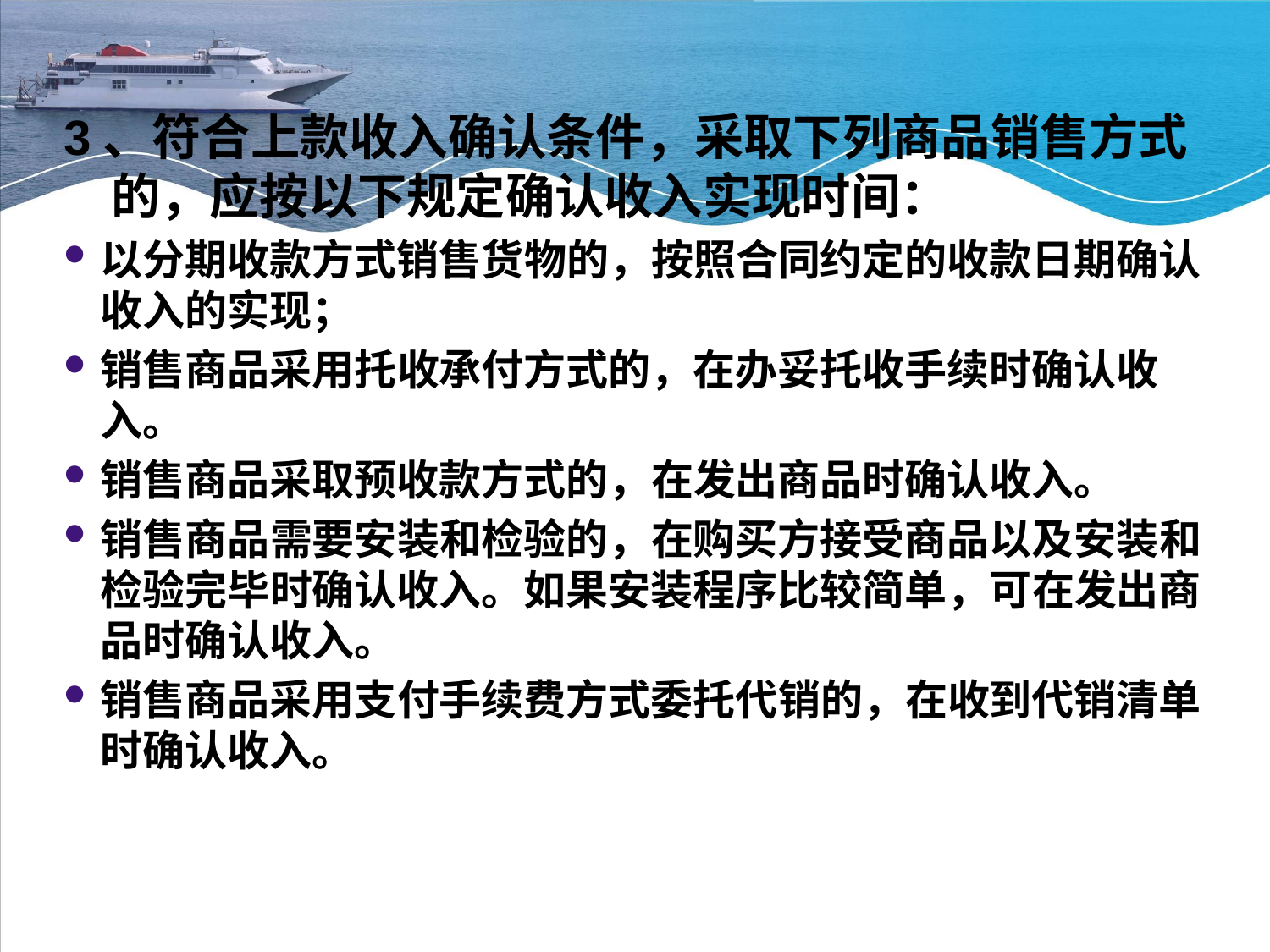

#
3、符合上款收入确认条件，采取下列商品销售方式的，应按以下规定确认收入实现时间：
以分期收款方式销售货物的，按照合同约定的收款日期确认收入的实现；
销售商品采用托收承付方式的，在办妥托收手续时确认收入。
销售商品采取预收款方式的，在发出商品时确认收入。
销售商品需要安装和检验的，在购买方接受商品以及安装和检验完毕时确认收入。如果安装程序比较简单，可在发出商品时确认收入。
销售商品采用支付手续费方式委托代销的，在收到代销清单时确认收入。